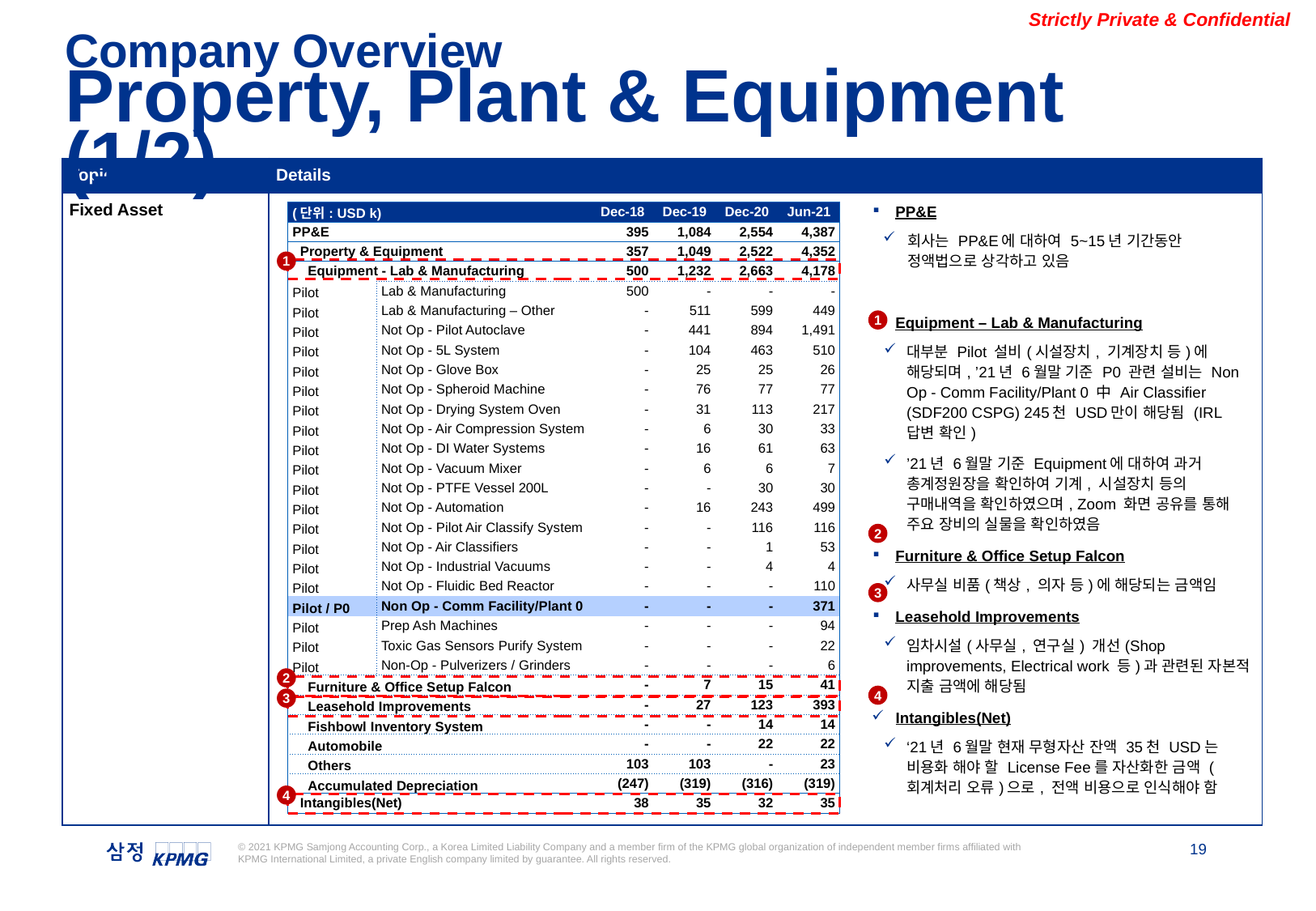

Company Overview
Property, Plant & Equipment (1/2)
| Topic | Details |
| --- | --- |
| Fixed Asset | PP&E 회사는 PP&E에 대하여 5~15년 기간동안 정액법으로 상각하고 있음 Equipment – Lab & Manufacturing 대부분 Pilot 설비(시설장치, 기계장치 등)에 해당되며, ’21년 6월말 기준 P0 관련 설비는 Non Op - Comm Facility/Plant 0 中 Air Classifier (SDF200 CSPG) 245천 USD만이 해당됨 (IRL 답변 확인) ’21년 6월말 기준 Equipment에 대하여 과거 총계정원장을 확인하여 기계, 시설장치 등의 구매내역을 확인하였으며, Zoom 화면 공유를 통해 주요 장비의 실물을 확인하였음 Furniture & Office Setup Falcon 사무실 비품(책상, 의자 등)에 해당되는 금액임 Leasehold Improvements 임차시설(사무실, 연구실) 개선(Shop improvements, Electrical work 등)과 관련된 자본적 지출 금액에 해당됨 Intangibles(Net) ‘21년 6월말 현재 무형자산 잔액 35천 USD는 비용화 해야 할 License Fee를 자산화한 금액 (회계처리 오류)으로, 전액 비용으로 인식해야 함 |
| (단위: USD k) |  | Dec-18 | Dec-19 | Dec-20 | Jun-21 |
| --- | --- | --- | --- | --- | --- |
| PP&E |  | 395 | 1,084 | 2,554 | 4,387 |
| Property & Equipment |  | 357 | 1,049 | 2,522 | 4,352 |
| Equipment - Lab & Manufacturing |  | 500 | 1,232 | 2,663 | 4,178 |
| Pilot | Lab & Manufacturing | 500 | - | - | - |
| Pilot | Lab & Manufacturing – Other | - | 511 | 599 | 449 |
| Pilot | Not Op - Pilot Autoclave | - | 441 | 894 | 1,491 |
| Pilot | Not Op - 5L System | - | 104 | 463 | 510 |
| Pilot | Not Op - Glove Box | - | 25 | 25 | 26 |
| Pilot | Not Op - Spheroid Machine | - | 76 | 77 | 77 |
| Pilot | Not Op - Drying System Oven | - | 31 | 113 | 217 |
| Pilot | Not Op - Air Compression System | - | 6 | 30 | 33 |
| Pilot | Not Op - DI Water Systems | - | 16 | 61 | 63 |
| Pilot | Not Op - Vacuum Mixer | - | 6 | 6 | 7 |
| Pilot | Not Op - PTFE Vessel 200L | - | - | 30 | 30 |
| Pilot | Not Op - Automation | - | 16 | 243 | 499 |
| Pilot | Not Op - Pilot Air Classify System | - | - | 116 | 116 |
| Pilot | Not Op - Air Classifiers | - | - | 1 | 53 |
| Pilot | Not Op - Industrial Vacuums | - | - | 4 | 4 |
| Pilot | Not Op - Fluidic Bed Reactor | - | - | - | 110 |
| Pilot / P0 | Non Op - Comm Facility/Plant 0 | - | - | - | 371 |
| Pilot | Prep Ash Machines | - | - | - | 94 |
| Pilot | Toxic Gas Sensors Purify System | - | - | - | 22 |
| Pilot | Non-Op - Pulverizers / Grinders | - | - | - | 6 |
| Furniture & Office Setup Falcon |  | - | 7 | 15 | 41 |
| Leasehold Improvements |  | - | 27 | 123 | 393 |
| Fishbowl Inventory System |  | - | - | 14 | 14 |
| Automobile |  | - | - | 22 | 22 |
| Others |  | 103 | 103 | - | 23 |
| Accumulated Depreciation |  | (247) | (319) | (316) | (319) |
| Intangibles(Net) |  | 38 | 35 | 32 | 35 |
1

1
2
3
2

4
3

4